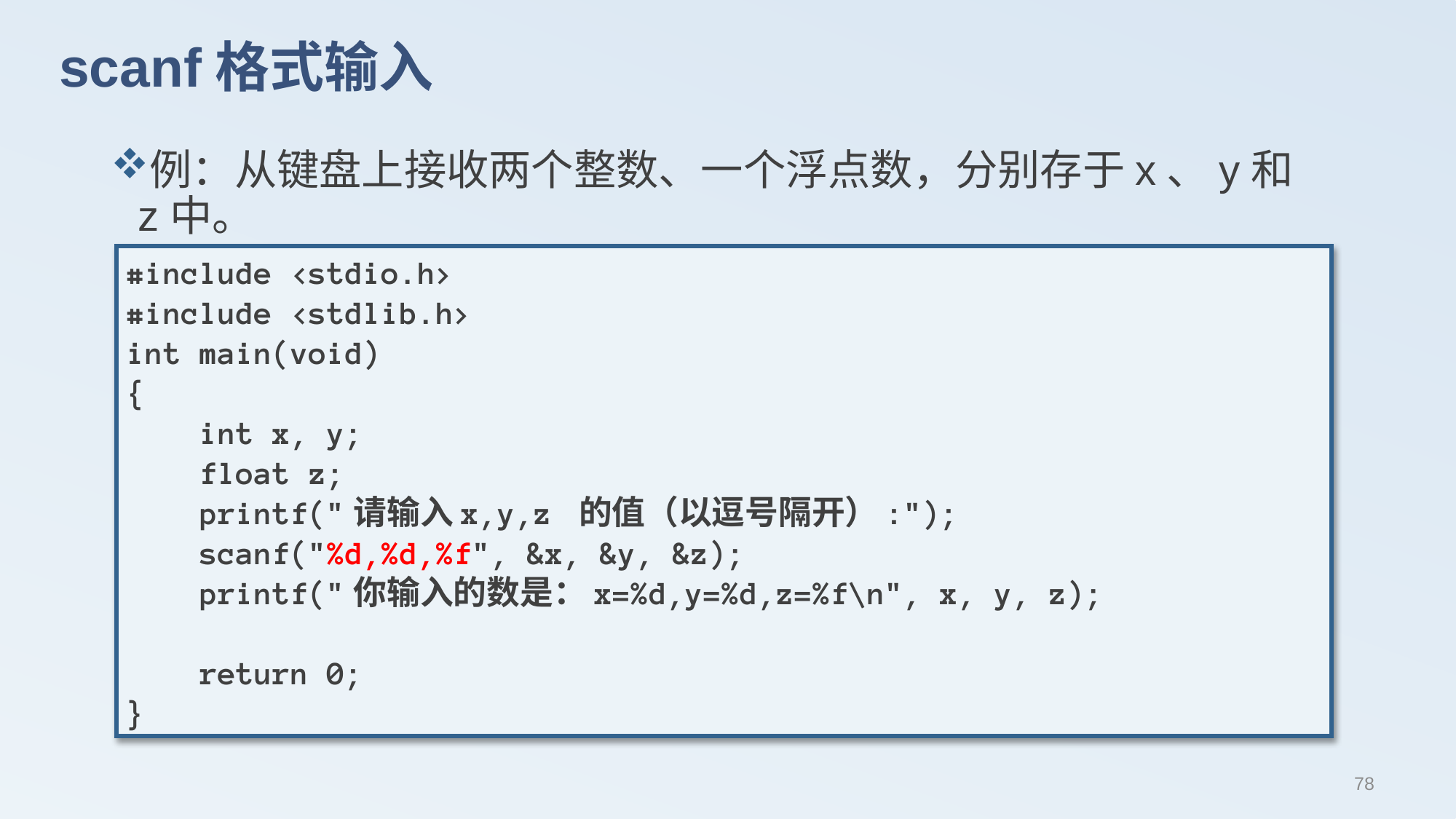

# scanf格式输入
例：从键盘上接收两个整数、一个浮点数，分别存于x、y和z中。
#include <stdio.h>
#include <stdlib.h>
int main(void)
{
    int x, y;
    float z;
    printf("请输入x,y,z 的值（以逗号隔开）:");
    scanf("%d,%d,%f", &x, &y, &z);
    printf("你输入的数是：x=%d,y=%d,z=%f\n", x, y, z);

    return 0;
}